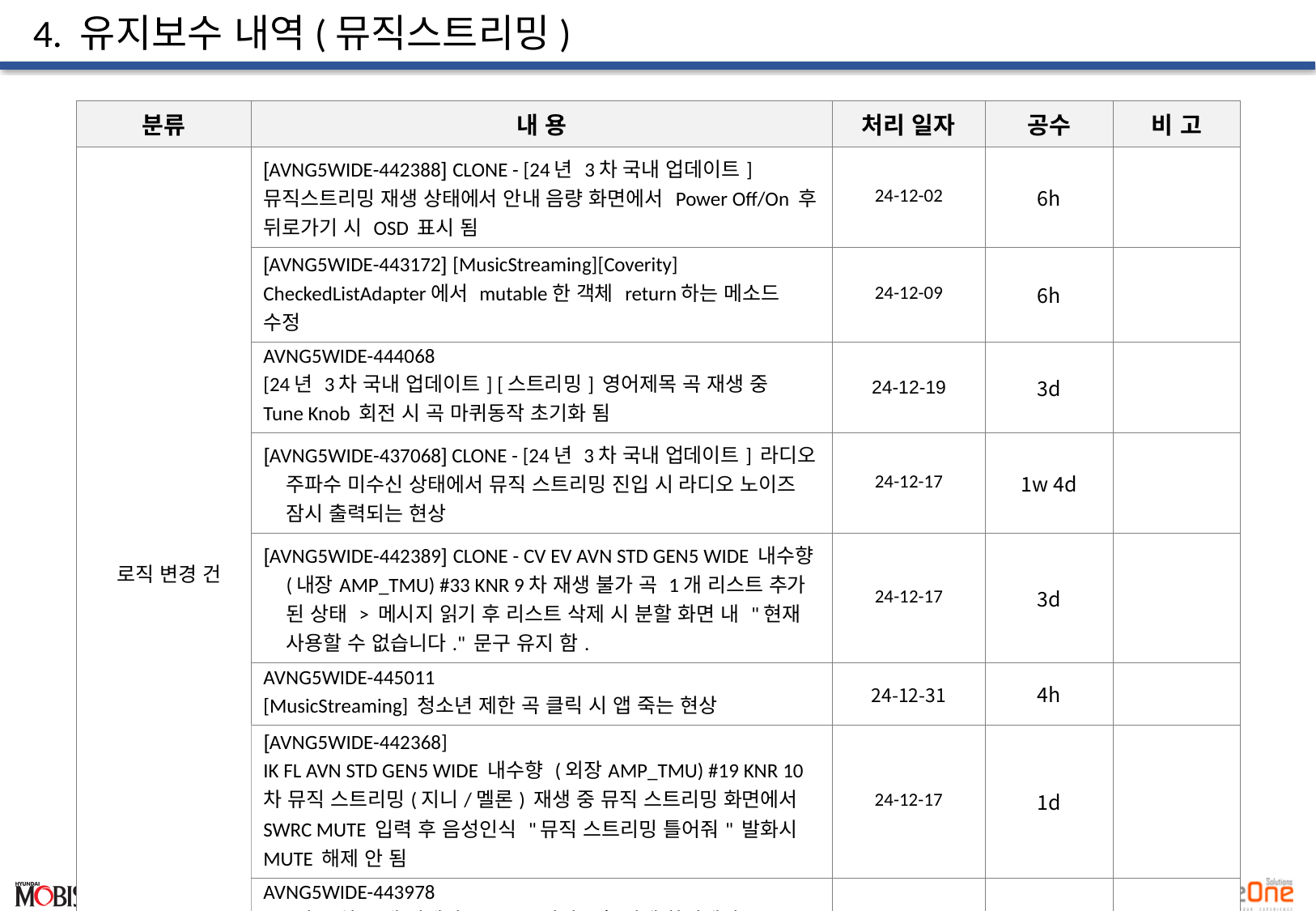

# 4. 유지보수 내역(뮤직스트리밍)
| 분류 | 내 용 | 처리 일자 | 공수 | 비 고 |
| --- | --- | --- | --- | --- |
| 로직 변경 건 | [AVNG5WIDE-442388] CLONE - [24년 3차 국내 업데이트] 뮤직스트리밍 재생 상태에서 안내 음량 화면에서 Power Off/On 후 뒤로가기 시 OSD 표시 됨 | 24-12-02 | 6h |  |
|  | [AVNG5WIDE-443172] [MusicStreaming][Coverity] CheckedListAdapter에서 mutable한 객체 return하는 메소드 수정 | 24-12-09 | 6h |  |
|  | AVNG5WIDE-444068 [24년 3차 국내 업데이트] [스트리밍] 영어제목 곡 재생 중 Tune Knob 회전 시 곡 마퀴동작 초기화 됨 | 24-12-19 | 3d |  |
|  | [AVNG5WIDE-437068] CLONE - [24년 3차 국내 업데이트] 라디오 주파수 미수신 상태에서 뮤직 스트리밍 진입 시 라디오 노이즈 잠시 출력되는 현상 | 24-12-17 | 1w 4d |  |
|  | [AVNG5WIDE-442389] CLONE - CV EV AVN STD GEN5 WIDE 내수향 (내장AMP\_TMU) #33 KNR 9차 재생 불가 곡 1개 리스트 추가 된 상태 > 메시지 읽기 후 리스트 삭제 시 분할 화면 내 "현재 사용할 수 없습니다." 문구 유지 함. | 24-12-17 | 3d |  |
|  | AVNG5WIDE-445011 [MusicStreaming] 청소년 제한 곡 클릭 시 앱 죽는 현상 | 24-12-31 | 4h |  |
|  | [AVNG5WIDE-442368] IK FL AVN STD GEN5 WIDE 내수향 (외장AMP\_TMU) #19 KNR 10차 뮤직 스트리밍(지니/멜론) 재생 중 뮤직 스트리밍 화면에서 SWRC MUTE 입력 후 음성인식 "뮤직 스트리밍 틀어줘" 발화시 MUTE 해제 안 됨 | 24-12-17 | 1d |  |
|  | AVNG5WIDE-443978 [24년 3차 국내 업데이트][스트리밍] 홈 위젯 화면에서 튠 동작으로 재생불가 곡 재생 후 다음 곡 재생, 지니뮤직 화면 진입 시 다음 곡 비활성화 표시됨 | 24-12-19 | 1d |  |
25년도 표준형 5세대 WIDE_WIDE NH AVN 뮤직스트리밍 유지보수